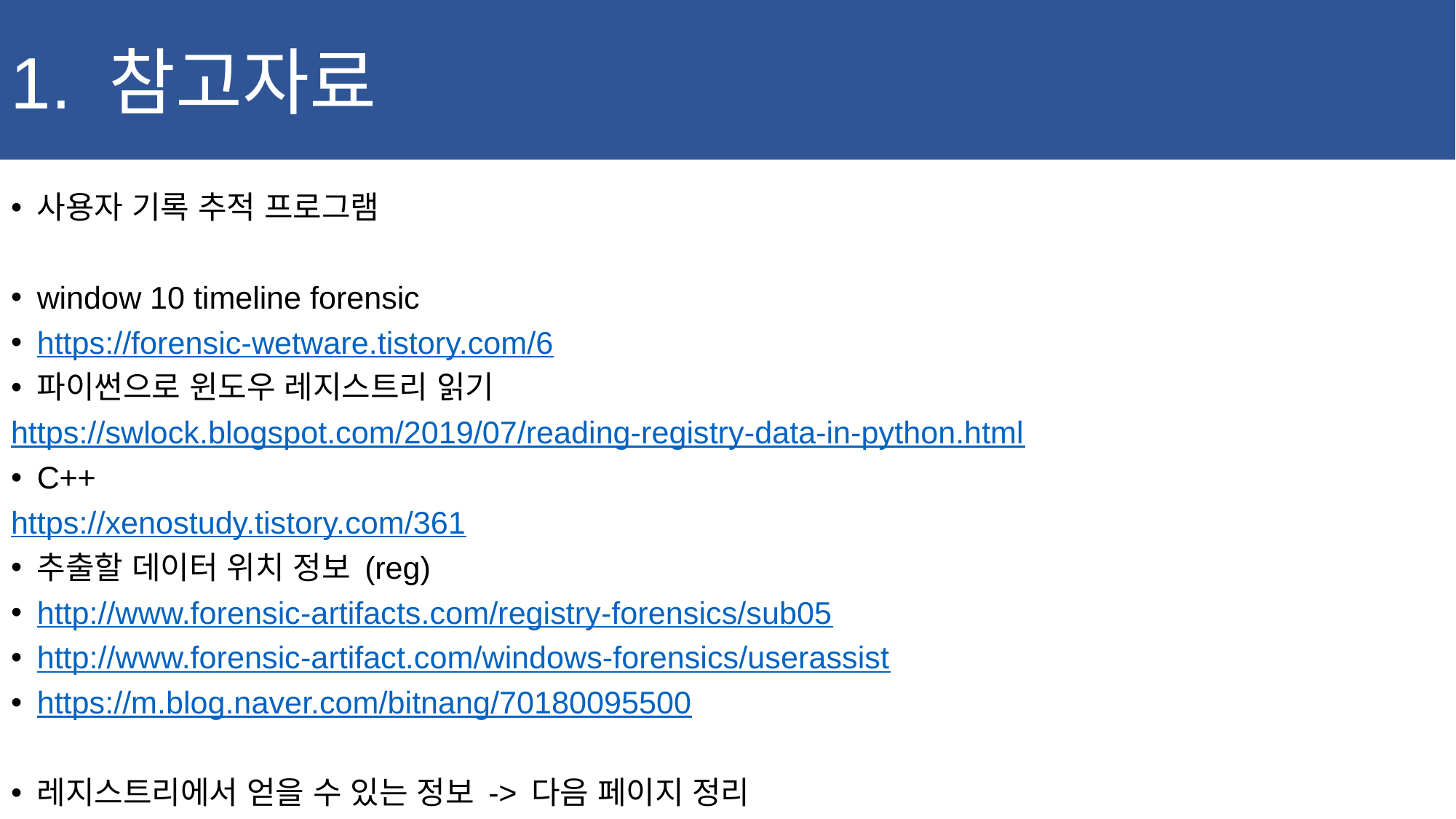

1. 참고자료
사용자 기록 추적 프로그램

window 10 timeline forensic
https://forensic-wetware.tistory.com/6
파이썬으로 윈도우 레지스트리 읽기
https://swlock.blogspot.com/2019/07/reading-registry-data-in-python.html
C++
https://xenostudy.tistory.com/361
추출할 데이터 위치 정보 (reg)
http://www.forensic-artifacts.com/registry-forensics/sub05
http://www.forensic-artifact.com/windows-forensics/userassist
https://m.blog.naver.com/bitnang/70180095500

레지스트리에서 얻을 수 있는 정보 -> 다음 페이지 정리